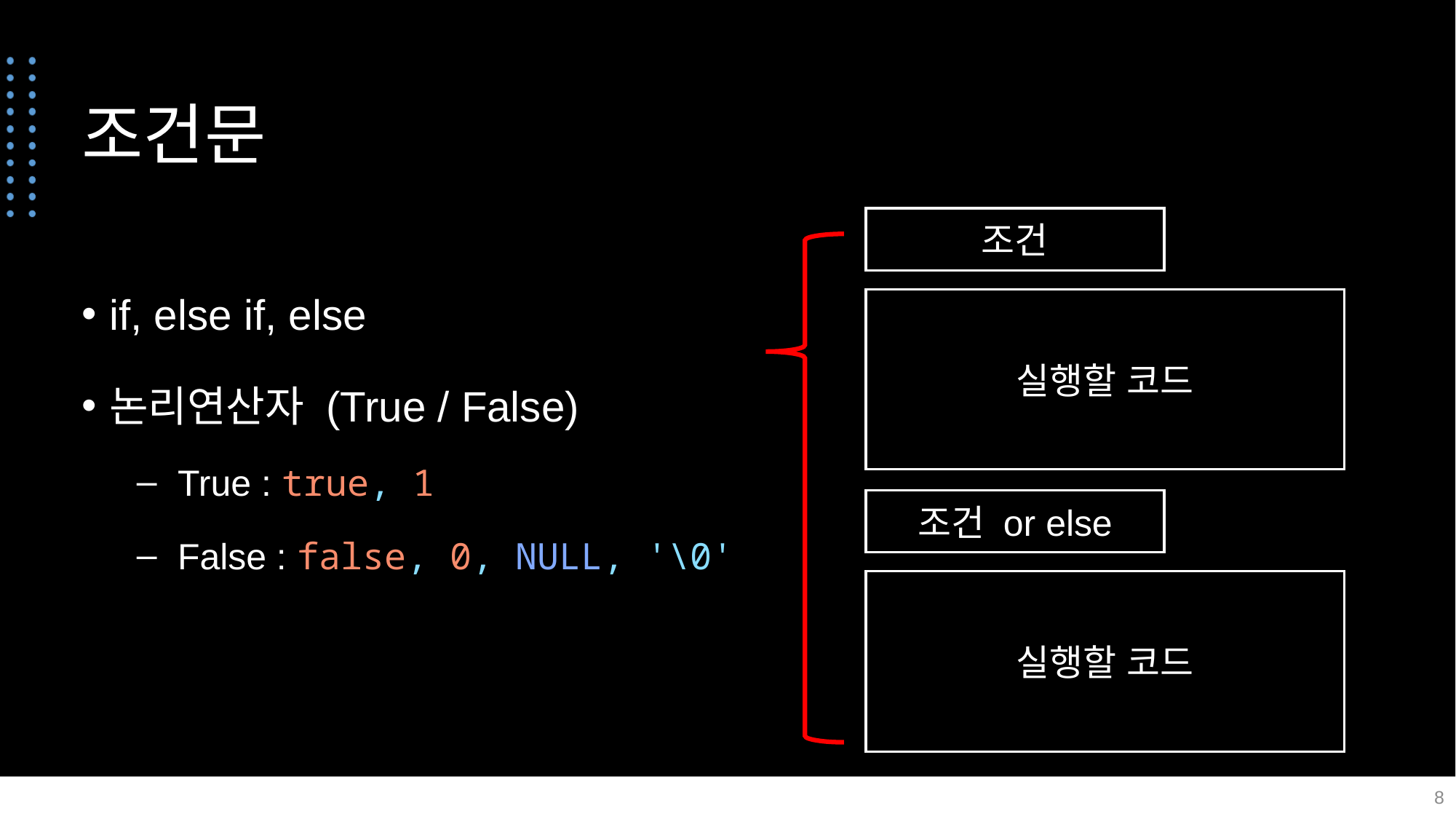

# 조건문
조건

if, else if, else
논리연산자 (True / False)
True : true, 1
False : false, 0, NULL, '\0'

실행할 코드
조건 or else
실행할 코드
8